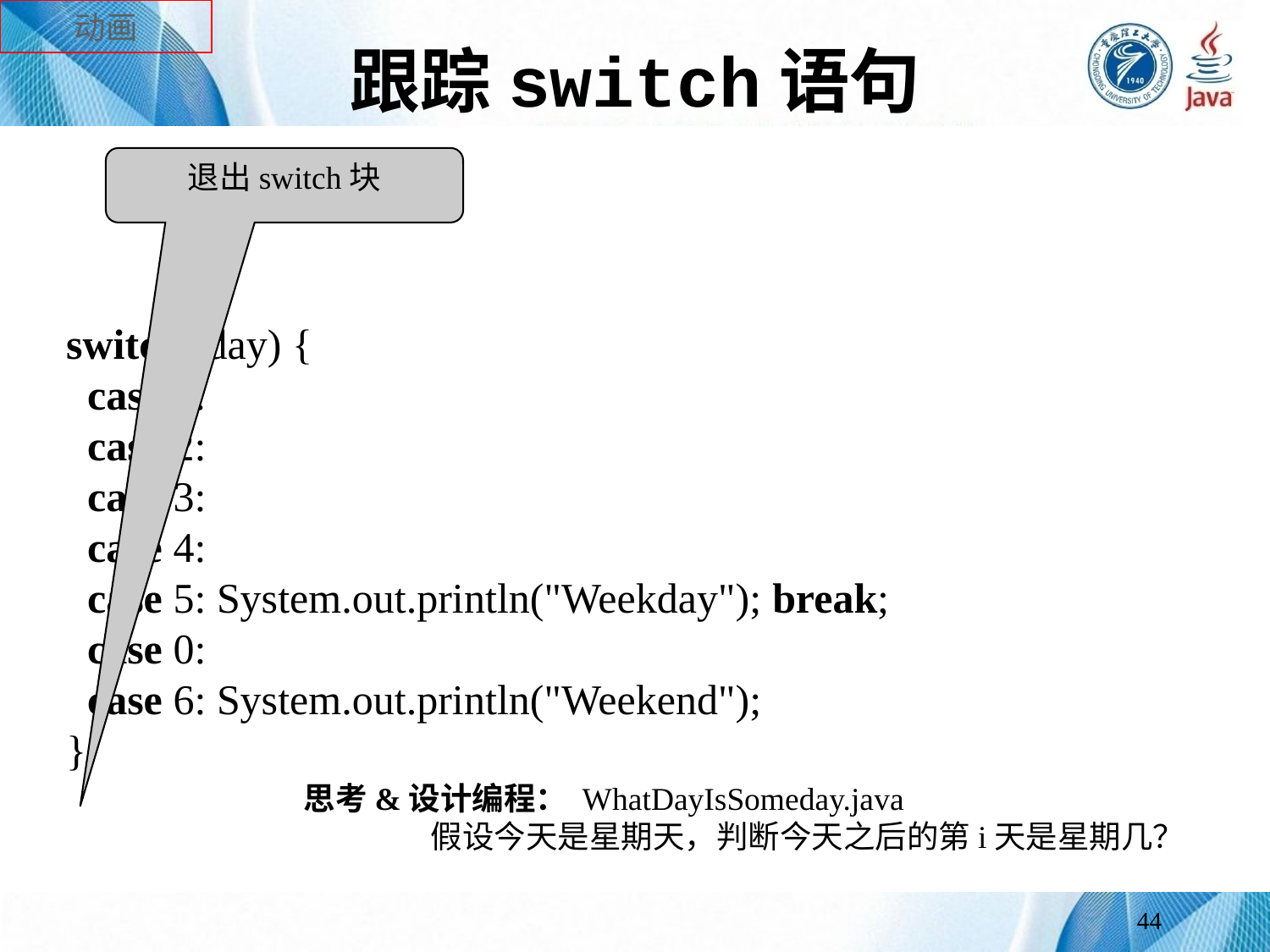

动画
# 跟踪switch语句
退出switch块

switch (day) {
  case 1:
  case 2:
  case 3:
  case 4:
  case 5: System.out.println("Weekday"); break;
  case 0:
  case 6: System.out.println("Weekend");
}

思考&设计编程： WhatDayIsSomeday.java
	假设今天是星期天，判断今天之后的第i天是星期几？
44